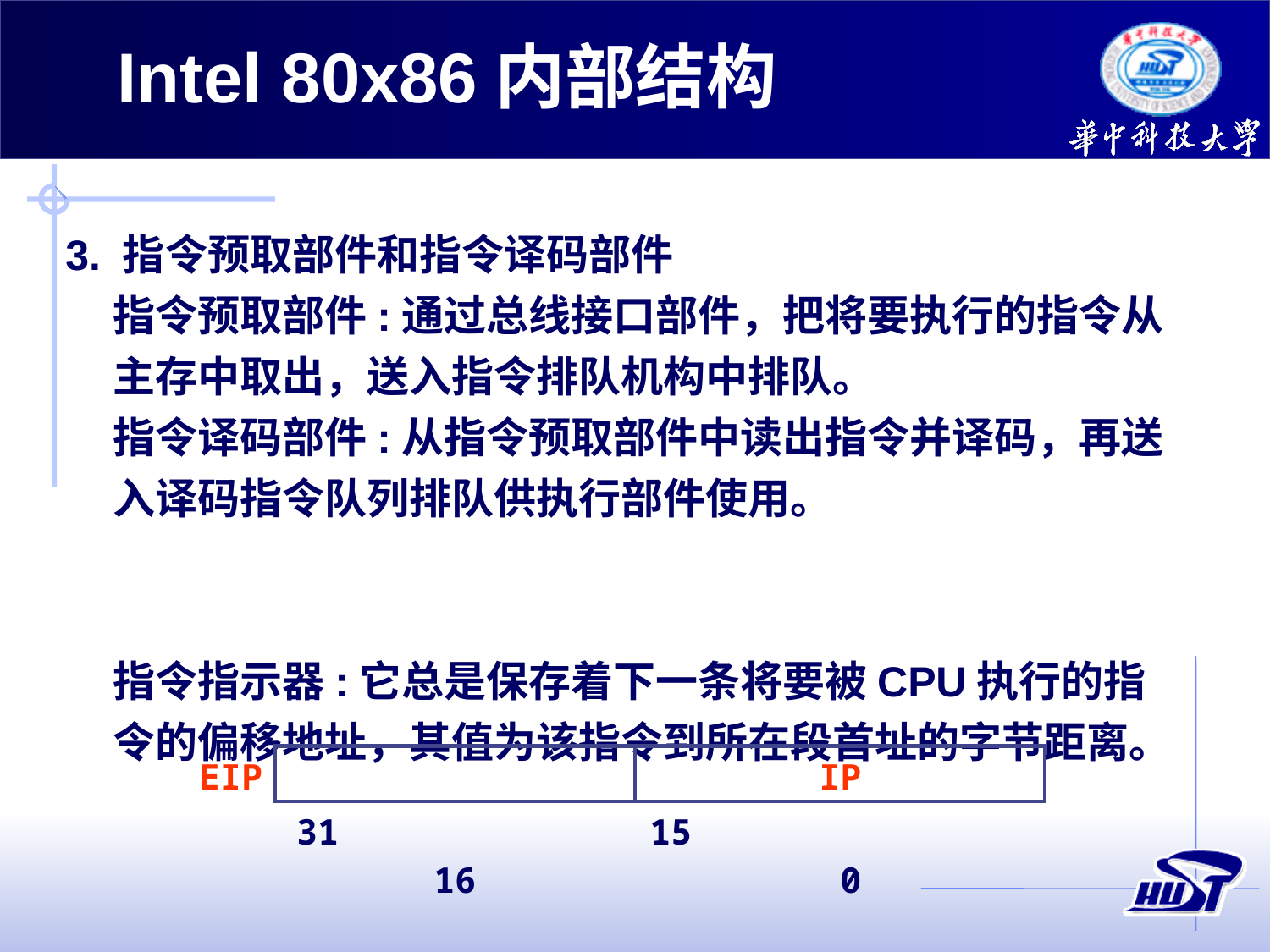

Intel 80x86内部结构
3. 指令预取部件和指令译码部件
	指令预取部件:通过总线接口部件，把将要执行的指令从主存中取出，送入指令排队机构中排队。
	指令译码部件:从指令预取部件中读出指令并译码，再送入译码指令队列排队供执行部件使用。

	指令指示器:它总是保存着下一条将要被CPU执行的指令的偏移地址，其值为该指令到所在段首址的字节距离。
| EIP |  | IP |
| --- | --- | --- |
|  | 31 16 | 15 0 |